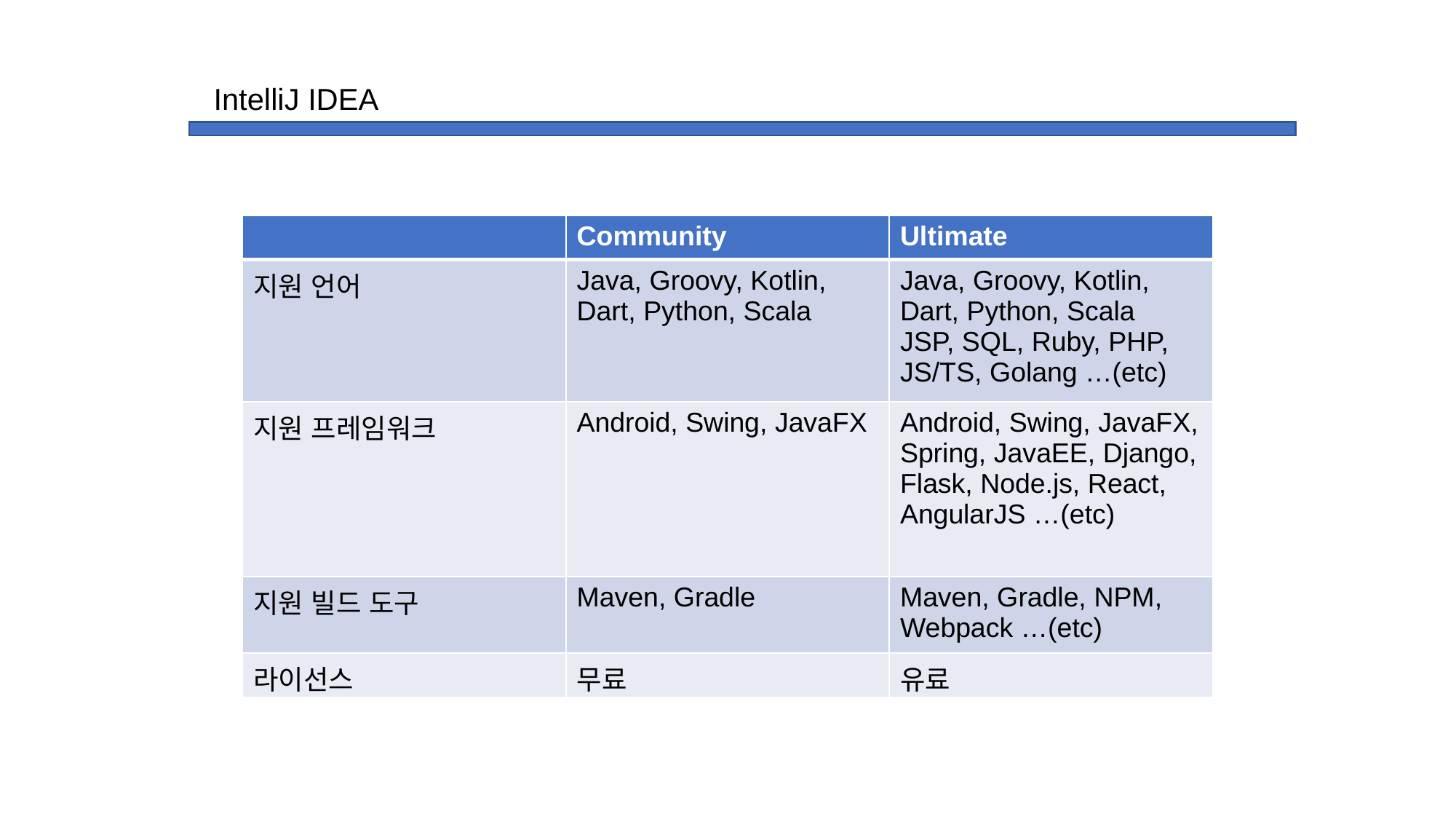

IntelliJ IDEA

|  | Community | Ultimate |
| --- | --- | --- |
| 지원 언어 | Java, Groovy, Kotlin, Dart, Python, Scala | Java, Groovy, Kotlin, Dart, Python, Scala JSP, SQL, Ruby, PHP, JS/TS, Golang …(etc) |
| 지원 프레임워크 | Android, Swing, JavaFX | Android, Swing, JavaFX, Spring, JavaEE, Django, Flask, Node.js, React, AngularJS …(etc) |
| 지원 빌드 도구 | Maven, Gradle | Maven, Gradle, NPM, Webpack …(etc) |
| 라이선스 | 무료 | 유료 |